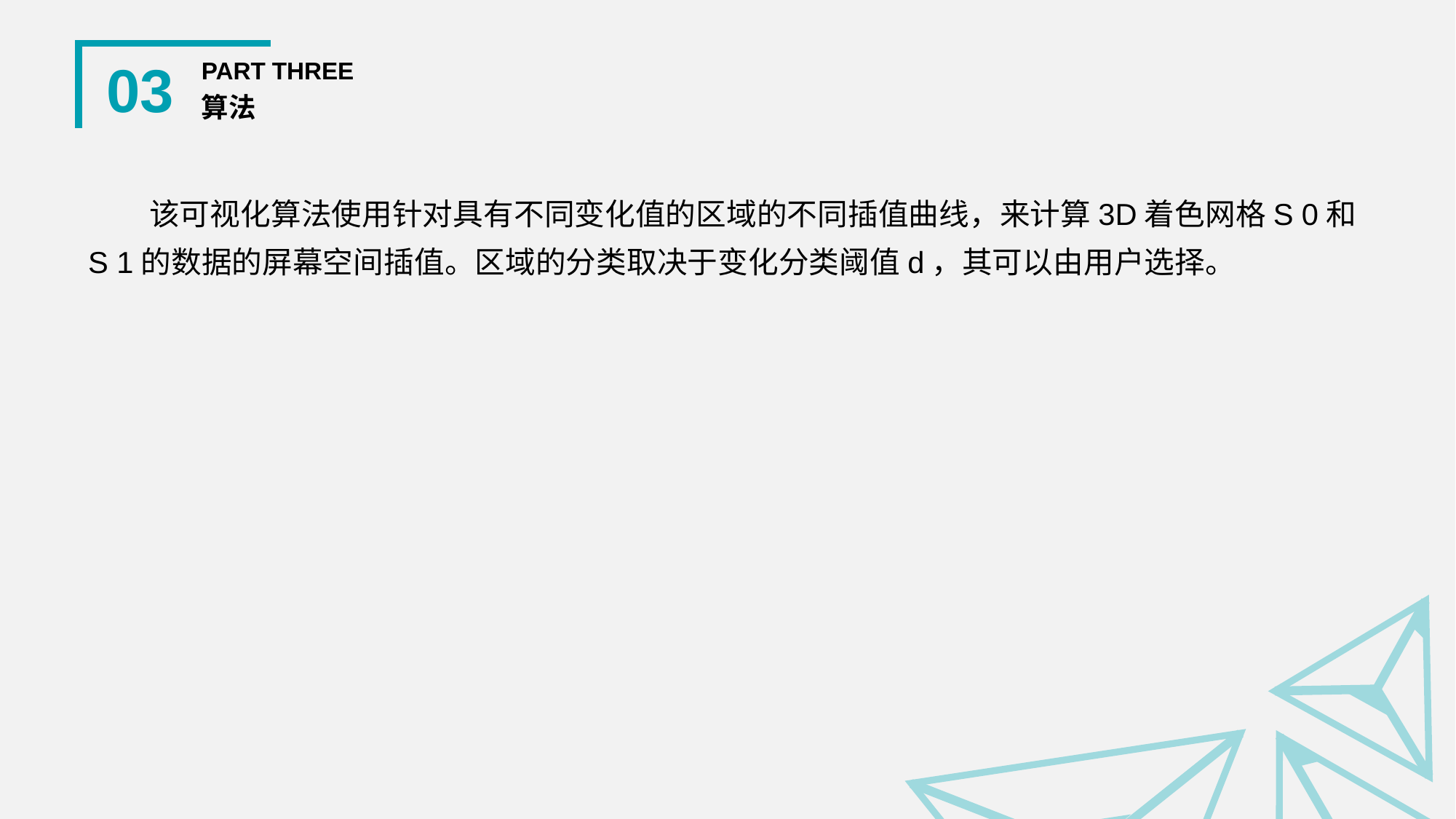

03
PART THREE
算法
        该可视化算法使用针对具有不同变化值的区域的不同插值曲线，来计算3D着色网格S 0和S 1的数据的屏幕空间插值。区域的分类取决于变化分类阈值d，其可以由用户选择。